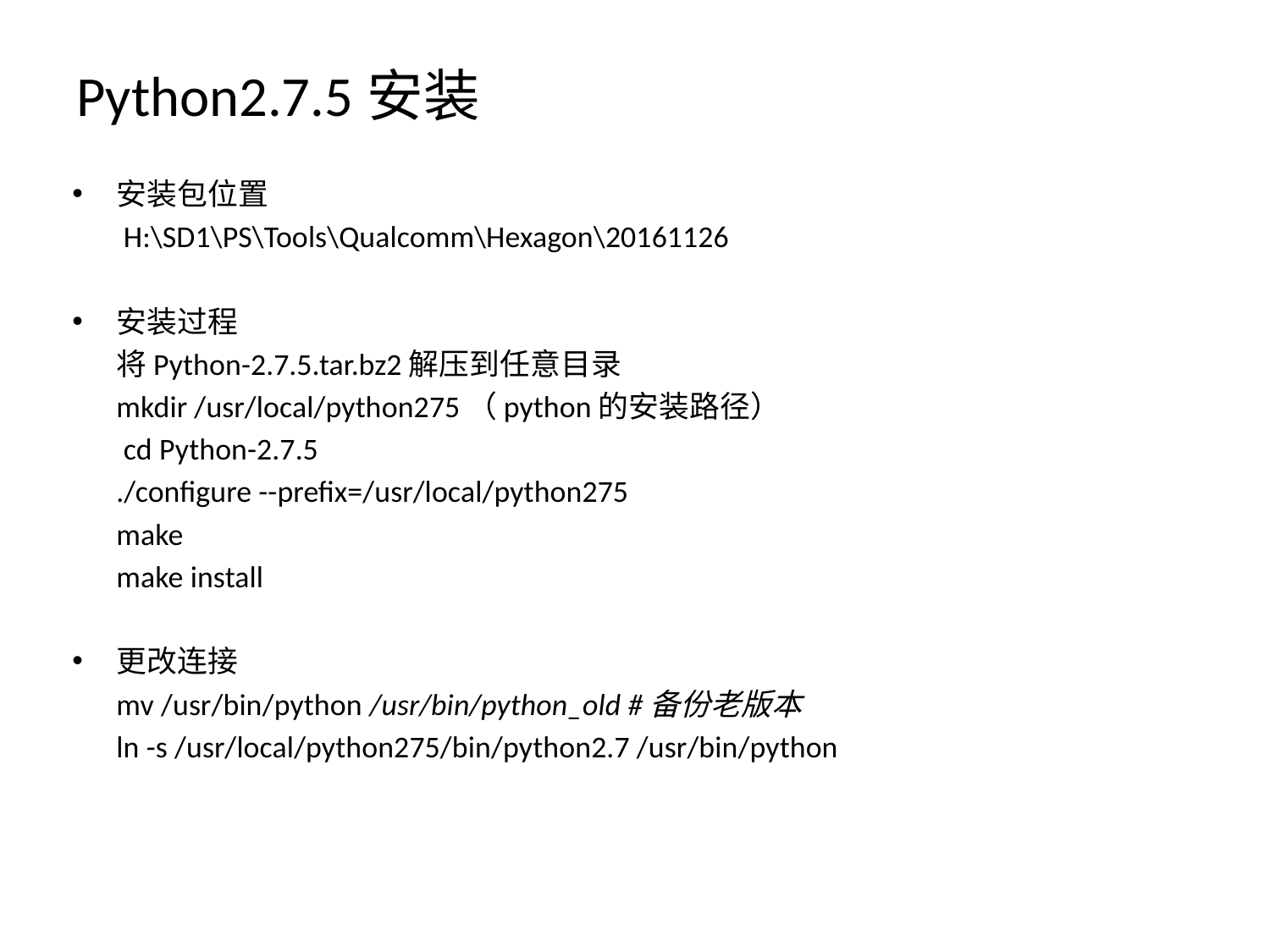

# Python2.7.5安装
安装包位置
	 H:\SD1\PS\Tools\Qualcomm\Hexagon\20161126

安装过程
	将Python-2.7.5.tar.bz2解压到任意目录
	mkdir /usr/local/python275（python的安装路径）
	 cd Python-2.7.5
	./configure --prefix=/usr/local/python275
	make
	make install

更改连接
	mv /usr/bin/python /usr/bin/python_old #备份老版本
	ln -s /usr/local/python275/bin/python2.7 /usr/bin/python